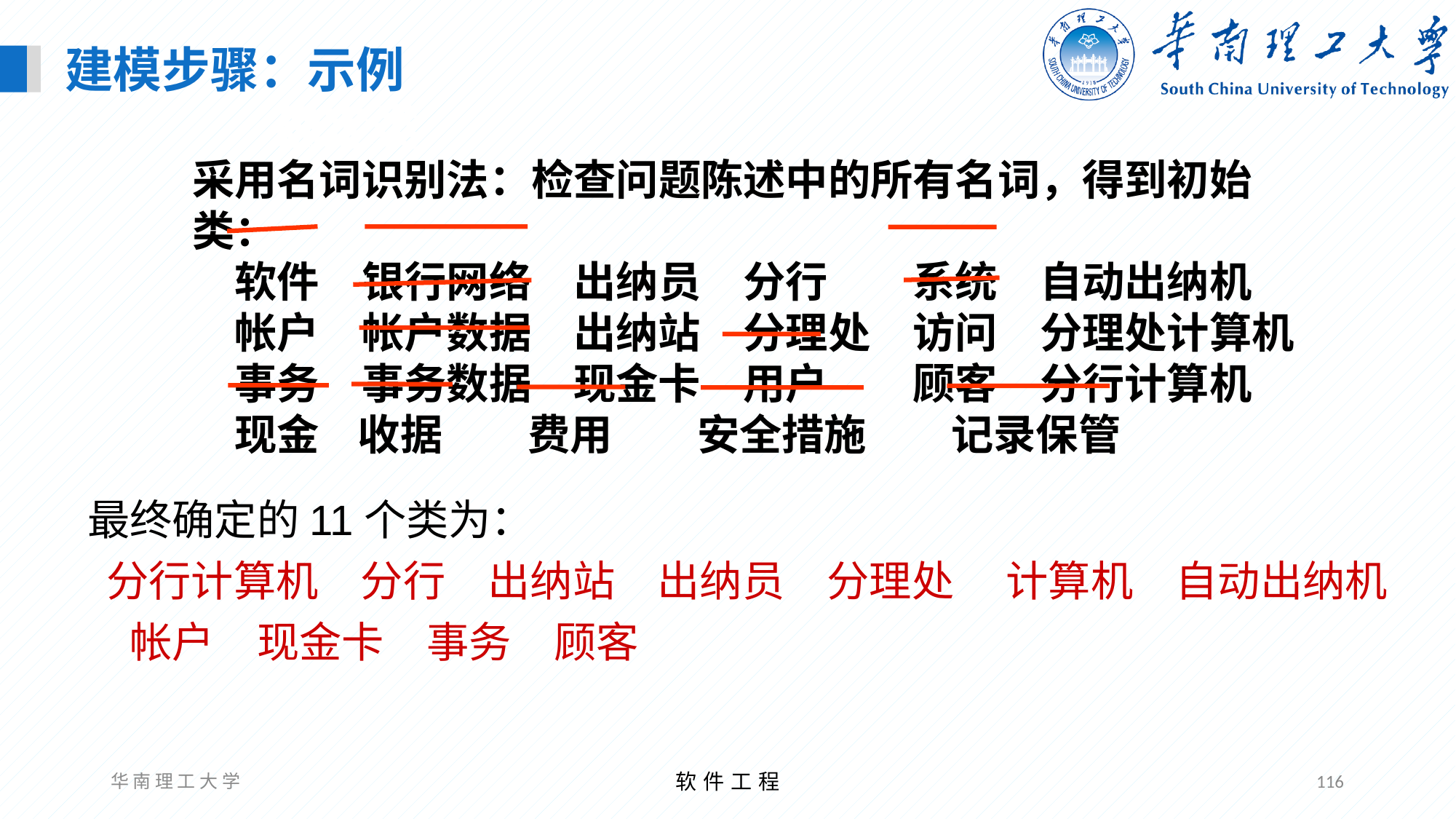

建模步骤：示例
确定类
采用名词识别法：检查问题陈述中的所有名词，得到初始类：
　软件　银行网络　出纳员　分行　　系统　自动出纳机
　帐户　帐户数据　出纳站　分理处　访问　分理处计算机
　事务　事务数据　现金卡　用户　　顾客　分行计算机
　现金    收据　　费用　　安全措施　　记录保管

# 最终确定的11个类为： 分行计算机　分行　出纳站　出纳员　分理处　 计算机　自动出纳机　帐户　现金卡　事务　顾客
华 南 理 工 大 学
软 件 工 程
116